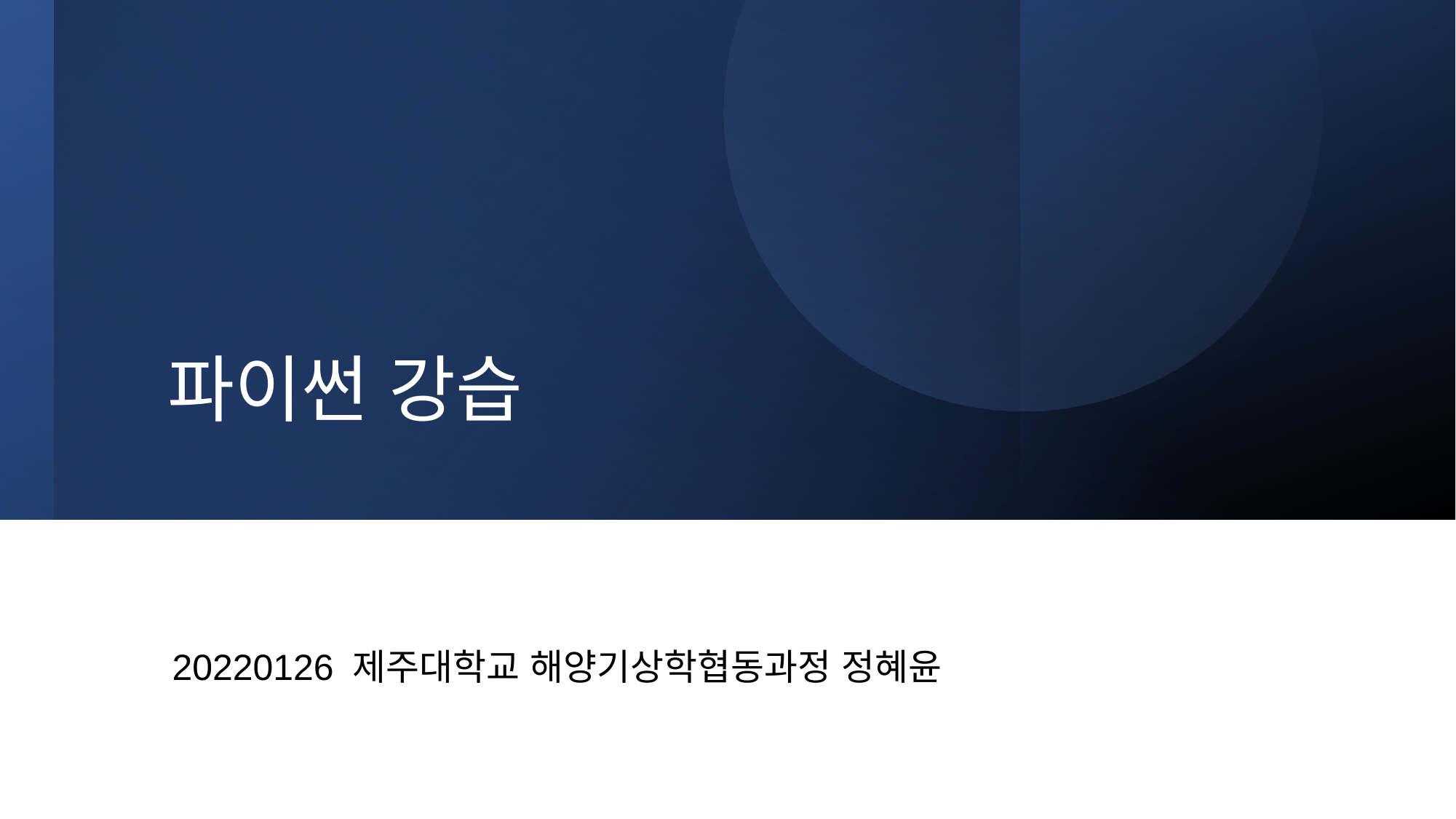

# 파이썬 강습
20220126 제주대학교 해양기상학협동과정 정혜윤